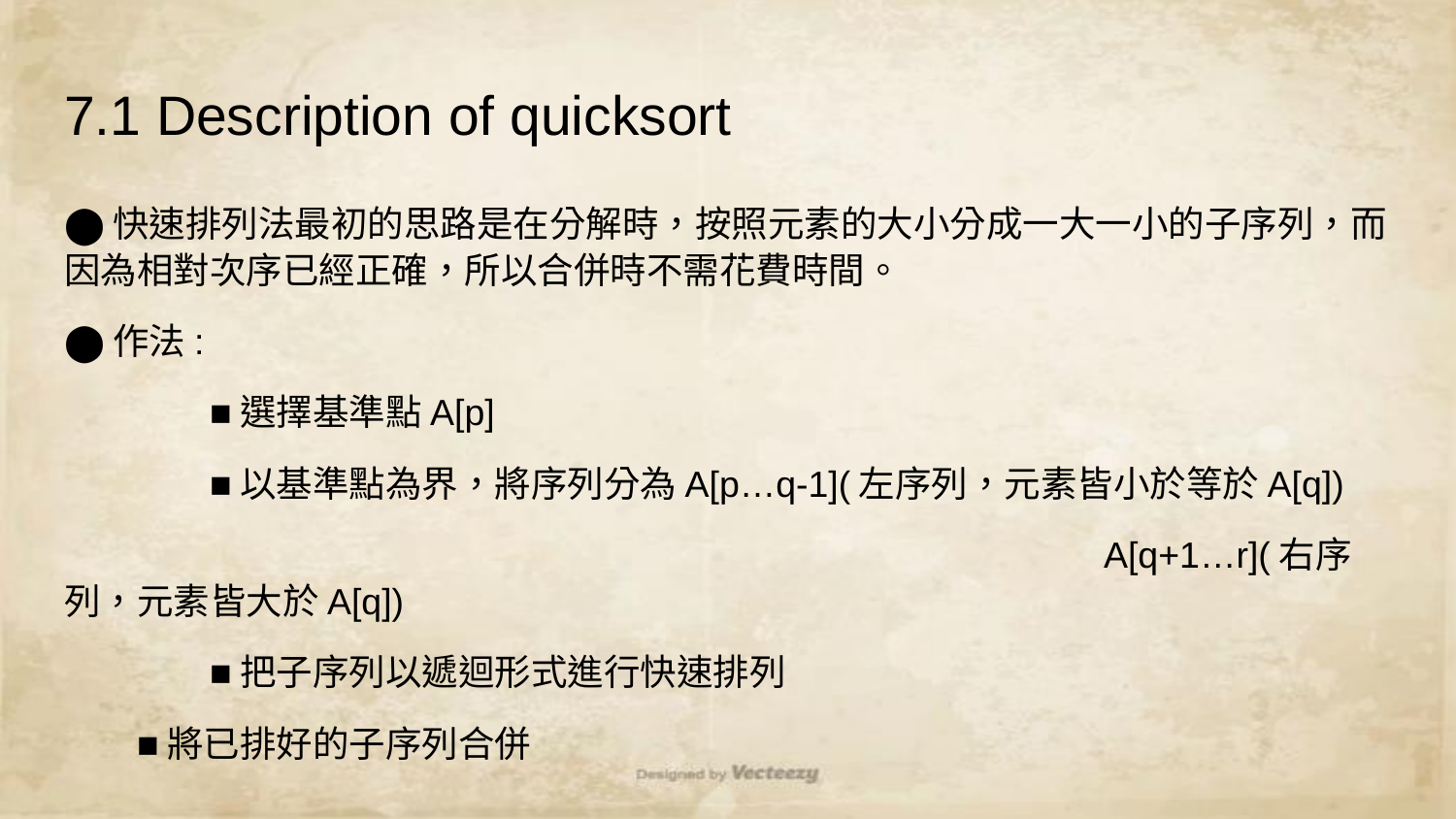

# 7.1 Description of quicksort
⬤快速排列法最初的思路是在分解時，按照元素的大小分成一大一小的子序列，而因為相對次序已經正確，所以合併時不需花費時間。
⬤作法:
	■選擇基準點A[p]
	■以基準點為界，將序列分為A[p…q-1](左序列，元素皆小於等於A[q])
							  A[q+1…r](右序列，元素皆大於A[q])
	■把子序列以遞迴形式進行快速排列
■將已排好的子序列合併